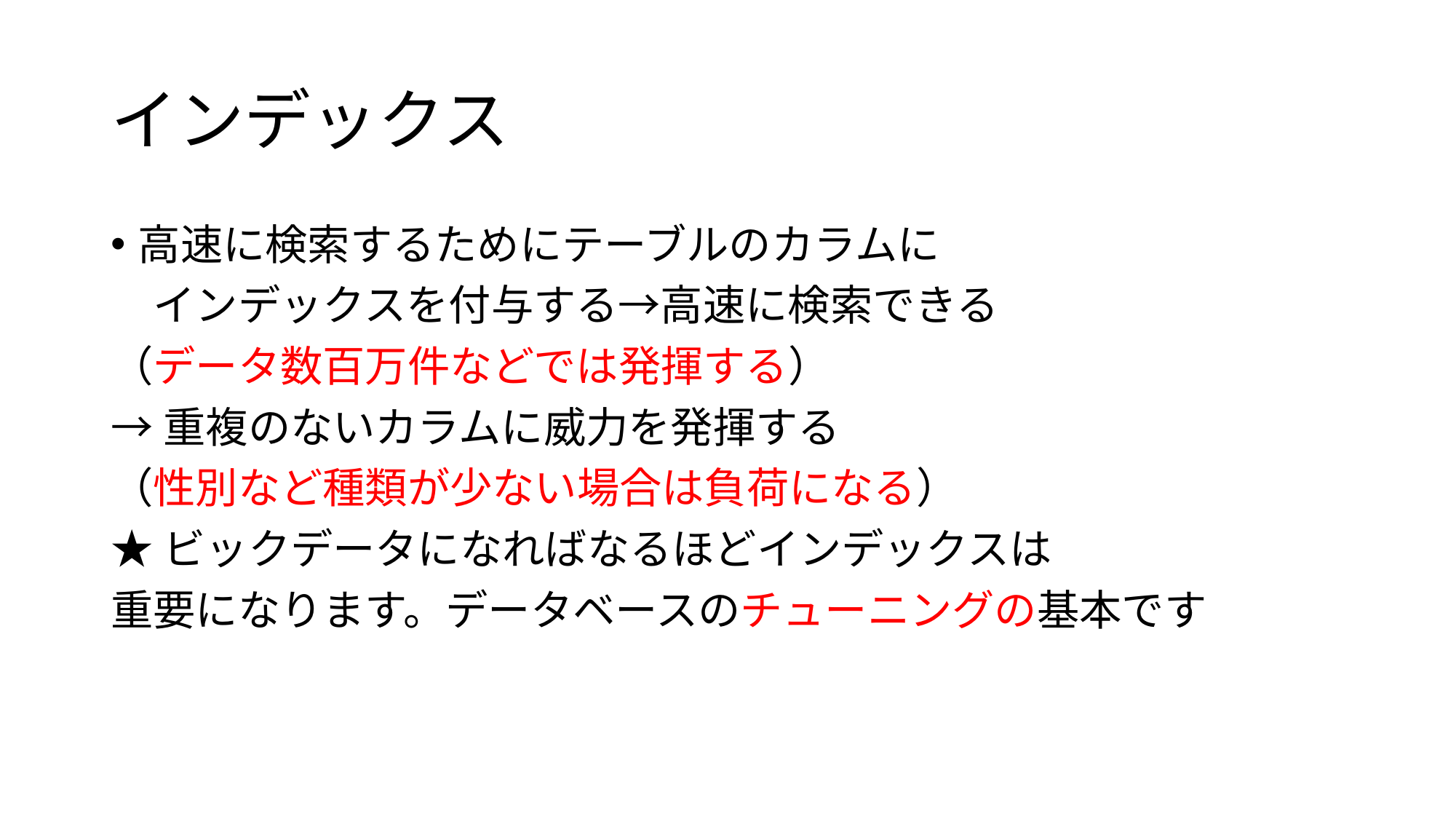

# インデックス
高速に検索するためにテーブルのカラムに
　インデックスを付与する→高速に検索できる
（データ数百万件などでは発揮する）
→重複のないカラムに威力を発揮する
（性別など種類が少ない場合は負荷になる）
★ビックデータになればなるほどインデックスは
重要になります。データベースのチューニングの基本です